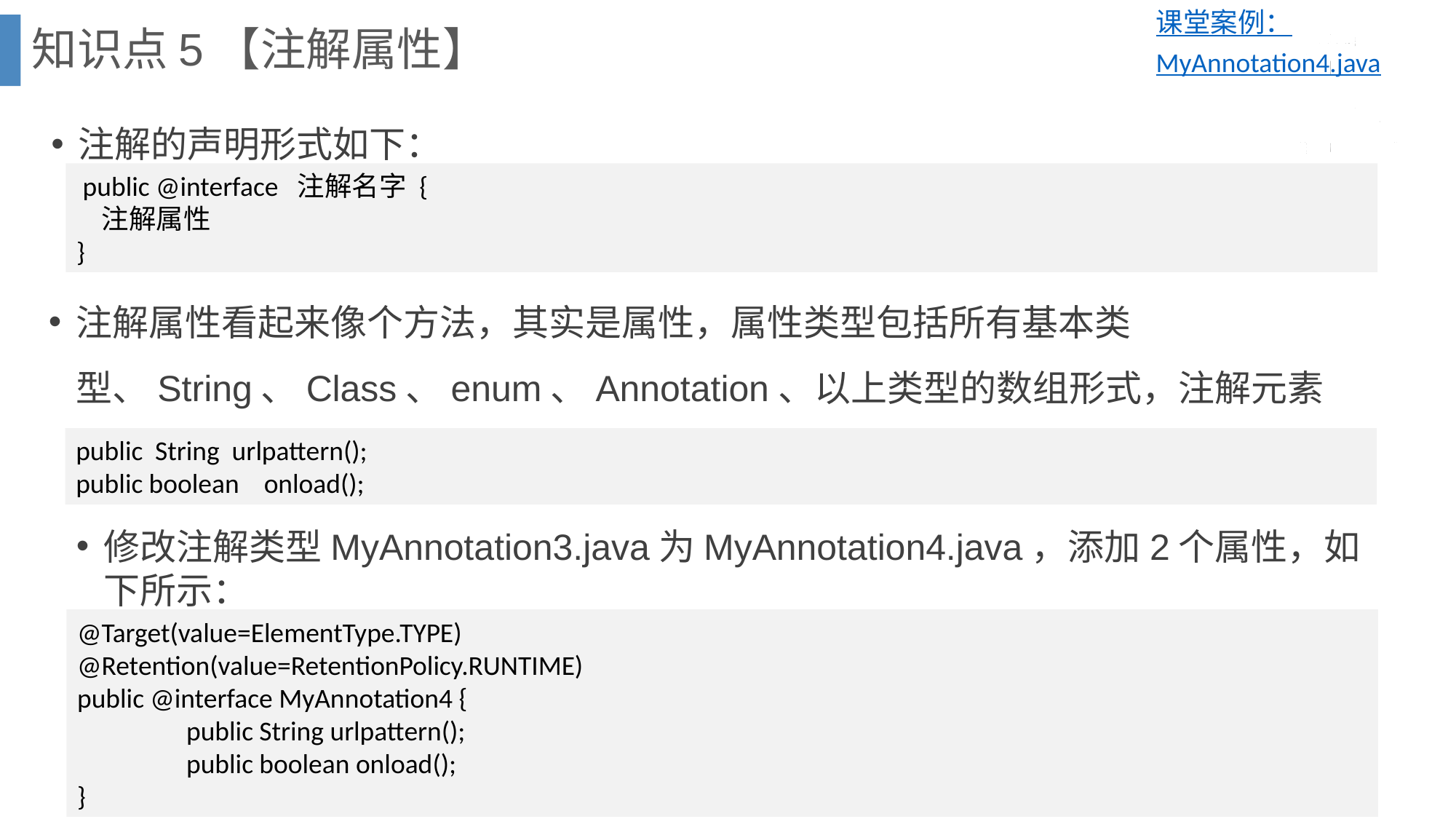

课堂案例：MyAnnotation4.java
知识点5【注解属性】
注解的声明形式如下：
 public @interface  注解名字 {
   注解属性
}
注解属性看起来像个方法，其实是属性，属性类型包括所有基本类型、String、Class、enum、Annotation、以上类型的数组形式，注解元素声明形式如下：
public  String  urlpattern();
public boolean    onload();
修改注解类型MyAnnotation3.java为MyAnnotation4.java，添加2个属性，如下所示：
@Target(value=ElementType.TYPE)
@Retention(value=RetentionPolicy.RUNTIME)
public @interface MyAnnotation4 {
	public String urlpattern();
	public boolean onload();
}